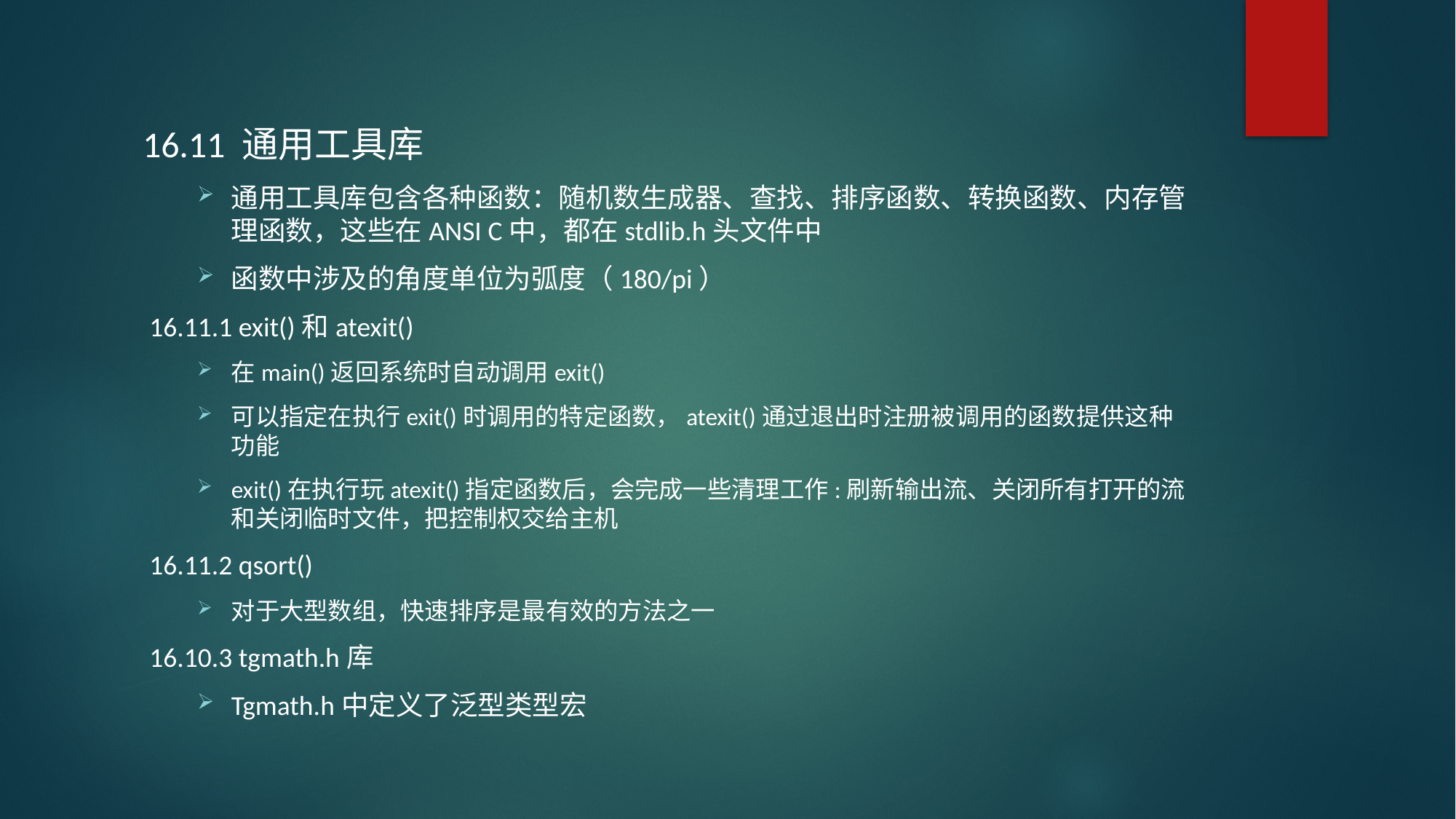

16.11 通用工具库
通用工具库包含各种函数：随机数生成器、查找、排序函数、转换函数、内存管理函数，这些在ANSI C中，都在stdlib.h头文件中
函数中涉及的角度单位为弧度（180/pi）
16.11.1 exit()和atexit()
在main()返回系统时自动调用exit()
可以指定在执行exit()时调用的特定函数，atexit()通过退出时注册被调用的函数提供这种功能
exit()在执行玩atexit()指定函数后，会完成一些清理工作:刷新输出流、关闭所有打开的流和关闭临时文件，把控制权交给主机
16.11.2 qsort()
对于大型数组，快速排序是最有效的方法之一
16.10.3 tgmath.h库
Tgmath.h中定义了泛型类型宏